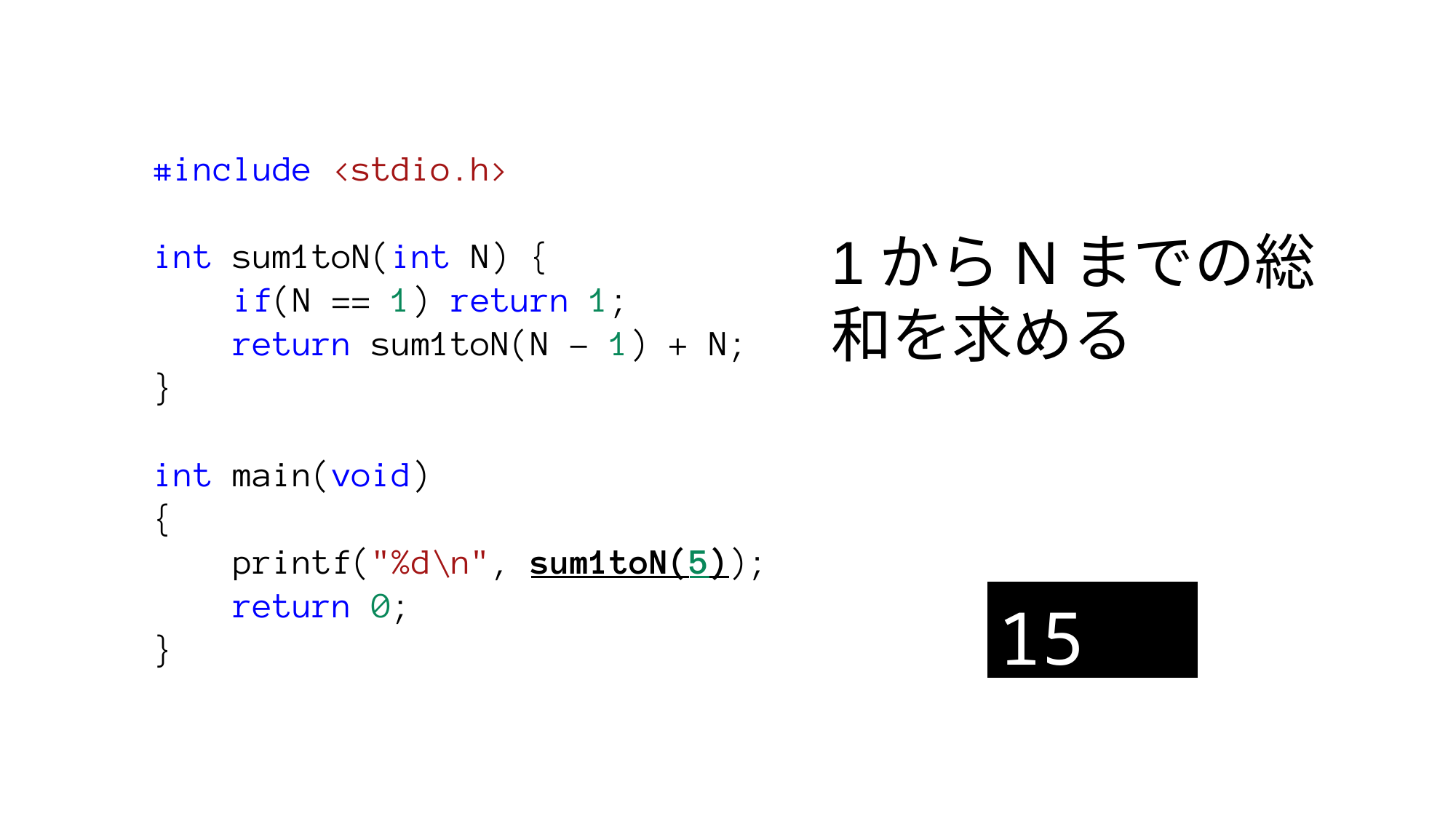

#include <stdio.h>

int sum1toN(int N) {
    if(N == 1) return 1;
    return sum1toN(N - 1) + N;
}

int main(void)
{
    printf("%d\n", sum1toN(5));
    return 0;
}
1からNまでの総和を求める
| 15 |
| --- |